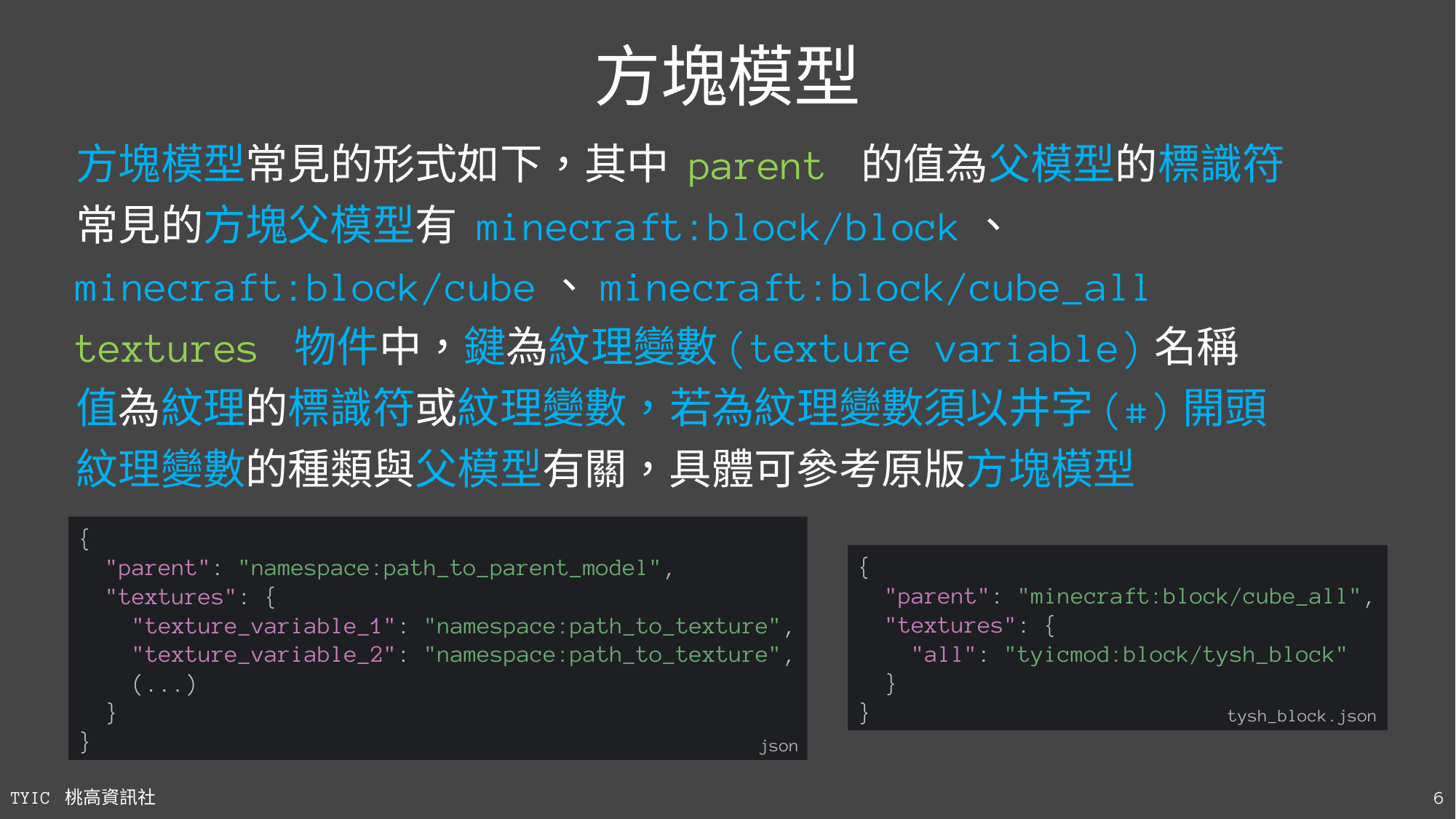

# 方塊模型
方塊模型常見的形式如下，其中 parent 的值為父模型的標識符
常見的方塊父模型有 minecraft:block/block、
minecraft:block/cube、minecraft:block/cube_all
textures 物件中，鍵為紋理變數(texture variable)名稱
值為紋理的標識符或紋理變數，若為紋理變數須以井字(#)開頭
紋理變數的種類與父模型有關，具體可參考原版方塊模型
{
  "parent": "namespace:path_to_parent_model",
  "textures": {
    "texture_variable_1": "namespace:path_to_texture",
    "texture_variable_2": "namespace:path_to_texture",
    (...)
  }
}
json
{
  "parent": "minecraft:block/cube_all",
  "textures": {
    "all": "tyicmod:block/tysh_block"
  }
}
tysh_block.json